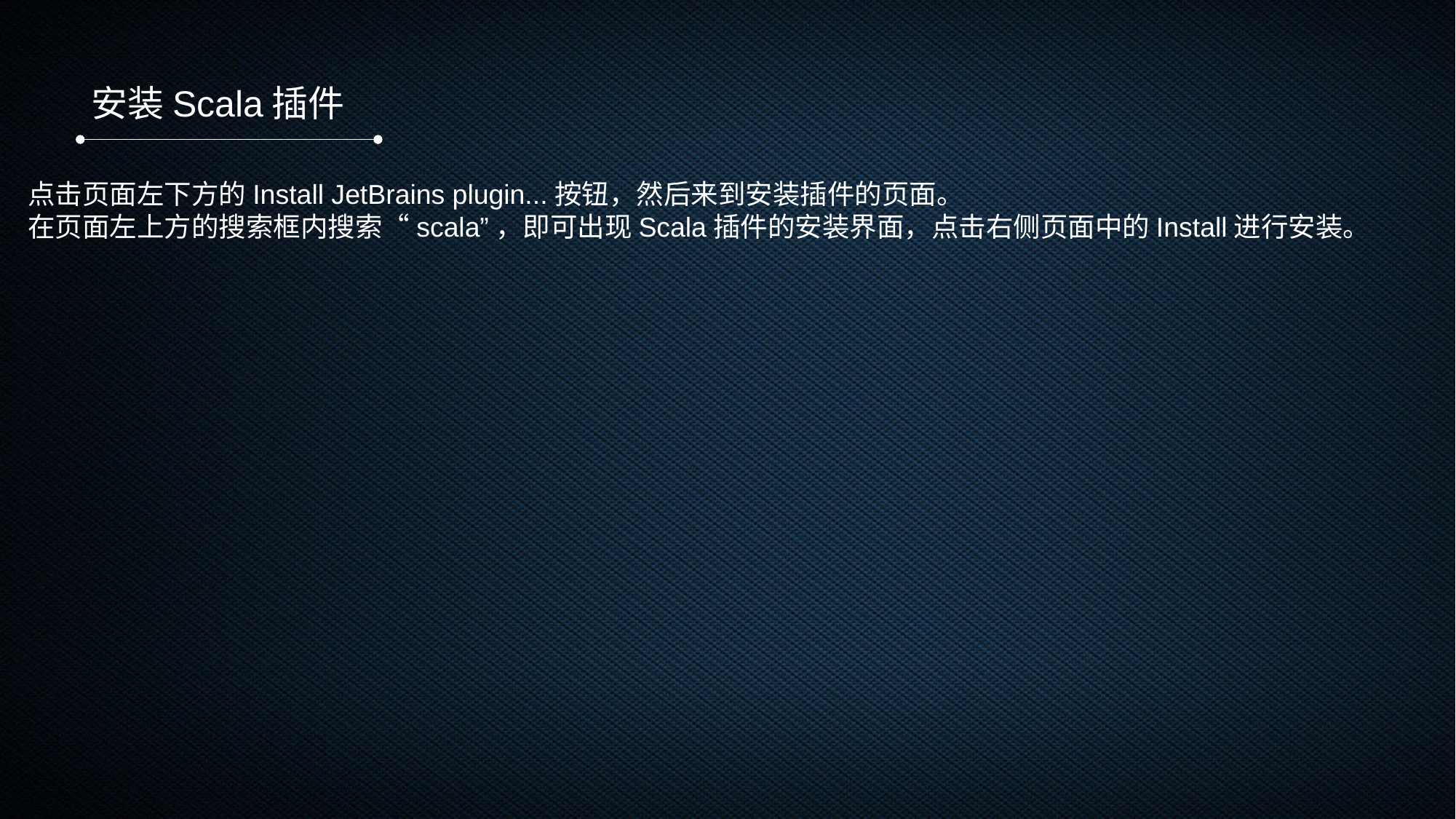

安装Scala插件
点击页面左下方的Install JetBrains plugin...按钮，然后来到安装插件的页面。
在页面左上方的搜索框内搜索“scala”，即可出现Scala插件的安装界面，点击右侧页面中的Install进行安装。